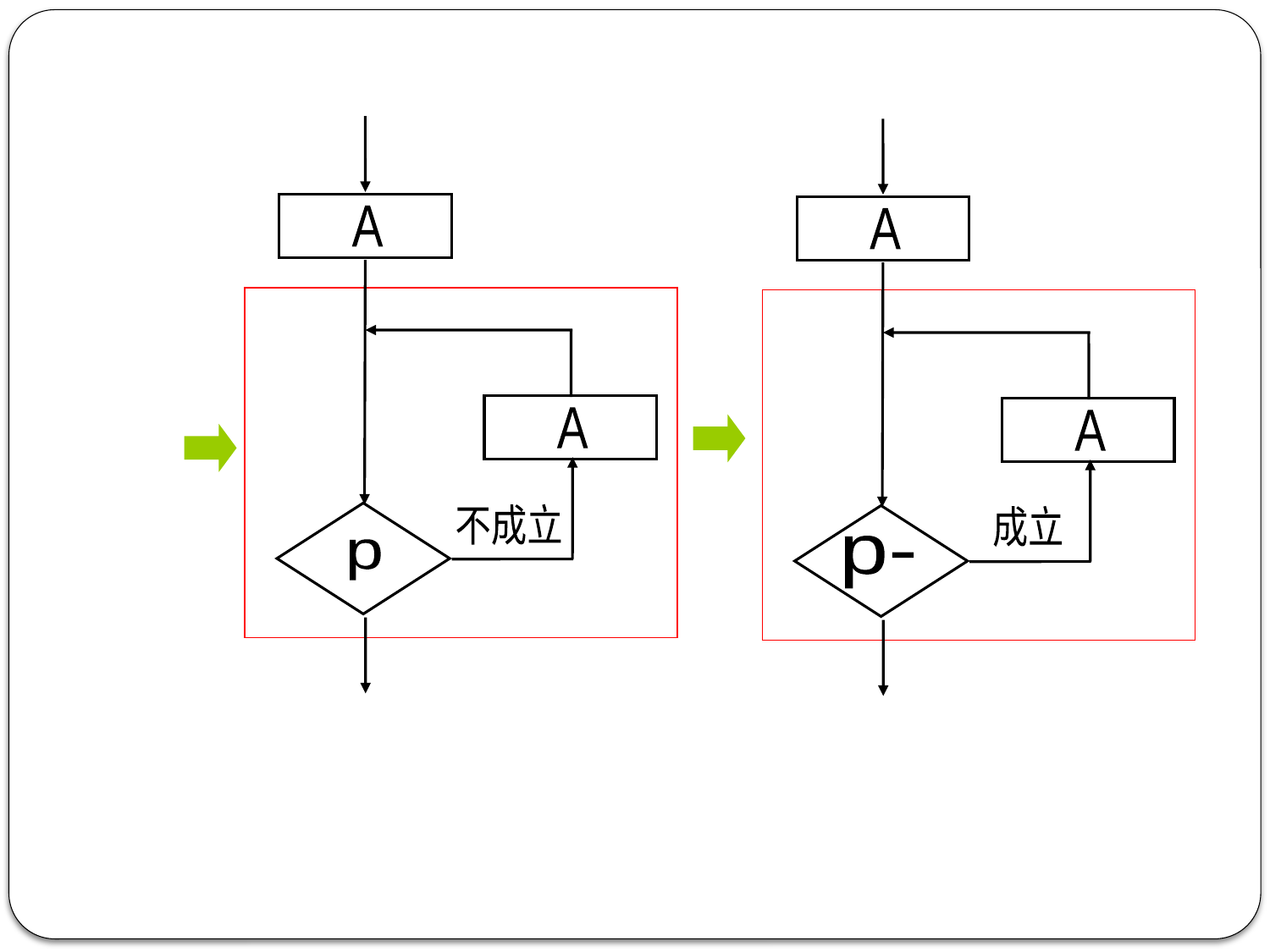

A

A

不成立
p

A

A

成立
p-